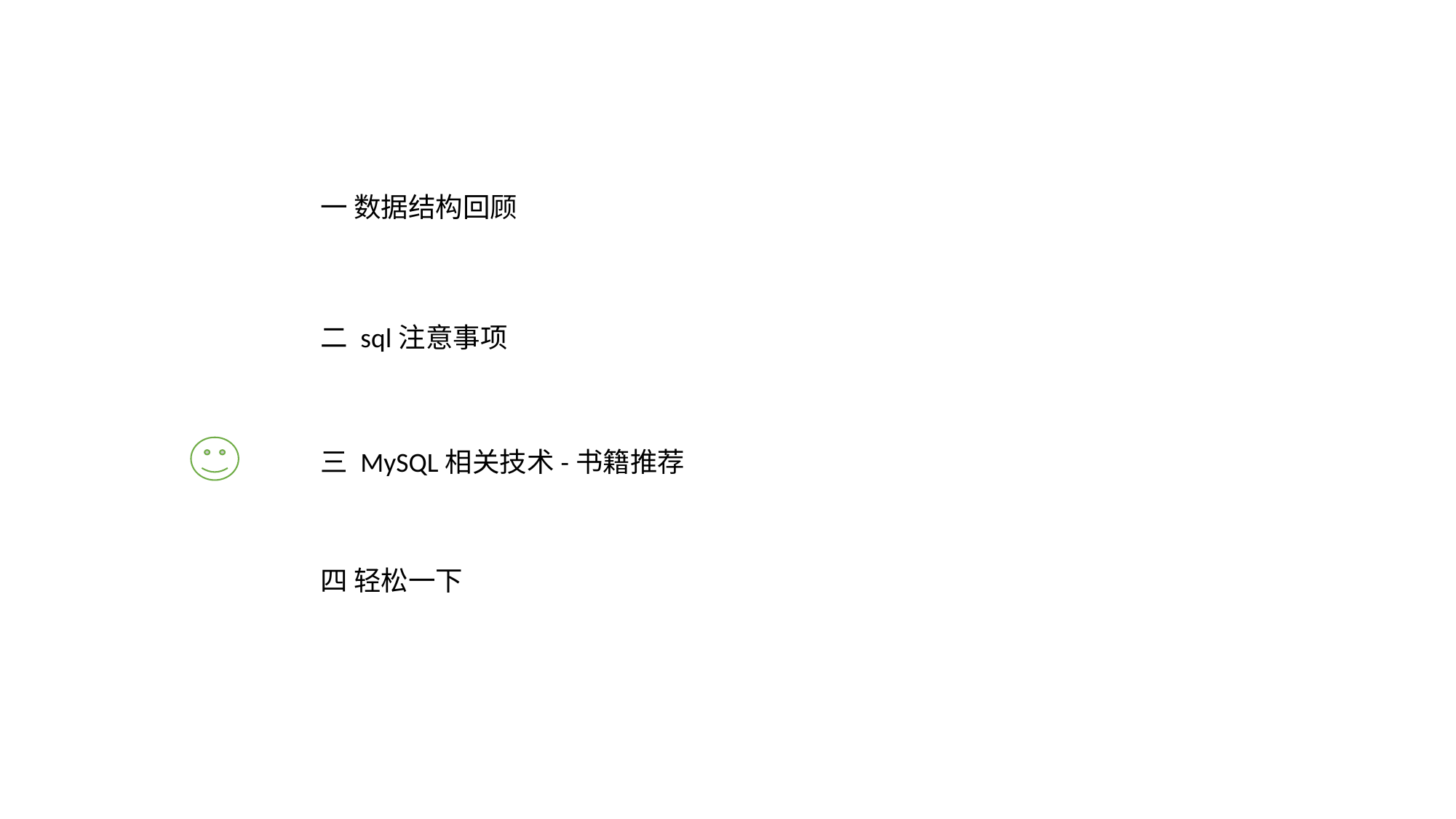

一 数据结构回顾
二 sql注意事项

三 MySQL相关技术-书籍推荐
四 轻松一下